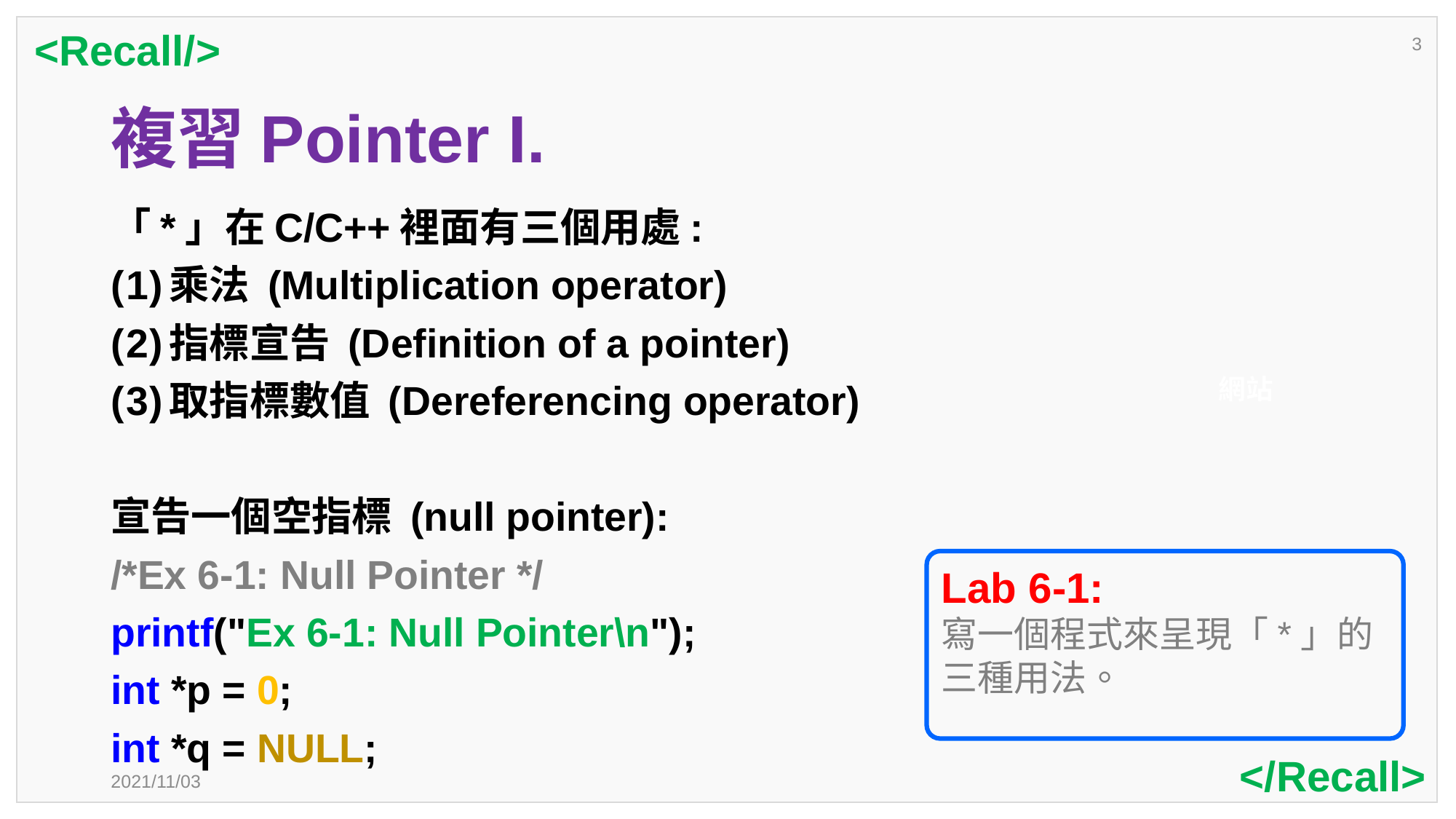

<Recall/>
3
# 複習Pointer I.
「*」在C/C++裡面有三個用處:
乘法 (Multiplication operator)
指標宣告 (Definition of a pointer)
取指標數值 (Dereferencing operator)

宣告一個空指標 (null pointer):
/*Ex 6-1: Null Pointer */
printf("Ex 6-1: Null Pointer\n");
int *p = 0;
int *q = NULL;
網站
Lab 6-1:
寫一個程式來呈現「*」的三種用法。
</Recall>
2021/11/03